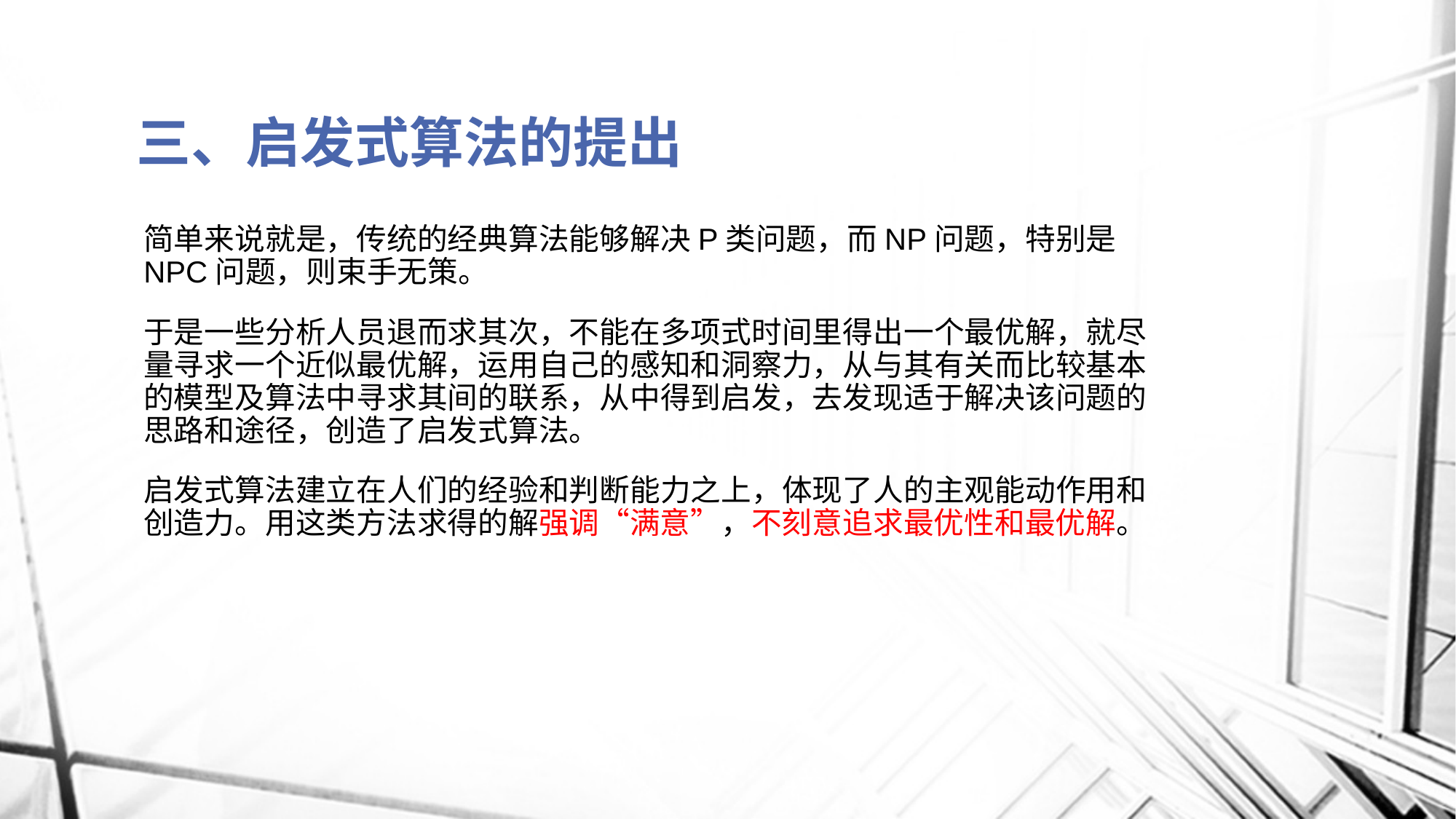

# 三、启发式算法的提出
简单来说就是，传统的经典算法能够解决P类问题，而NP问题，特别是NPC问题，则束手无策。
于是一些分析人员退而求其次，不能在多项式时间里得出一个最优解，就尽量寻求一个近似最优解，运用自己的感知和洞察力，从与其有关而比较基本的模型及算法中寻求其间的联系，从中得到启发，去发现适于解决该问题的思路和途径，创造了启发式算法。
启发式算法建立在人们的经验和判断能力之上，体现了人的主观能动作用和创造力。用这类方法求得的解强调“满意”，不刻意追求最优性和最优解。